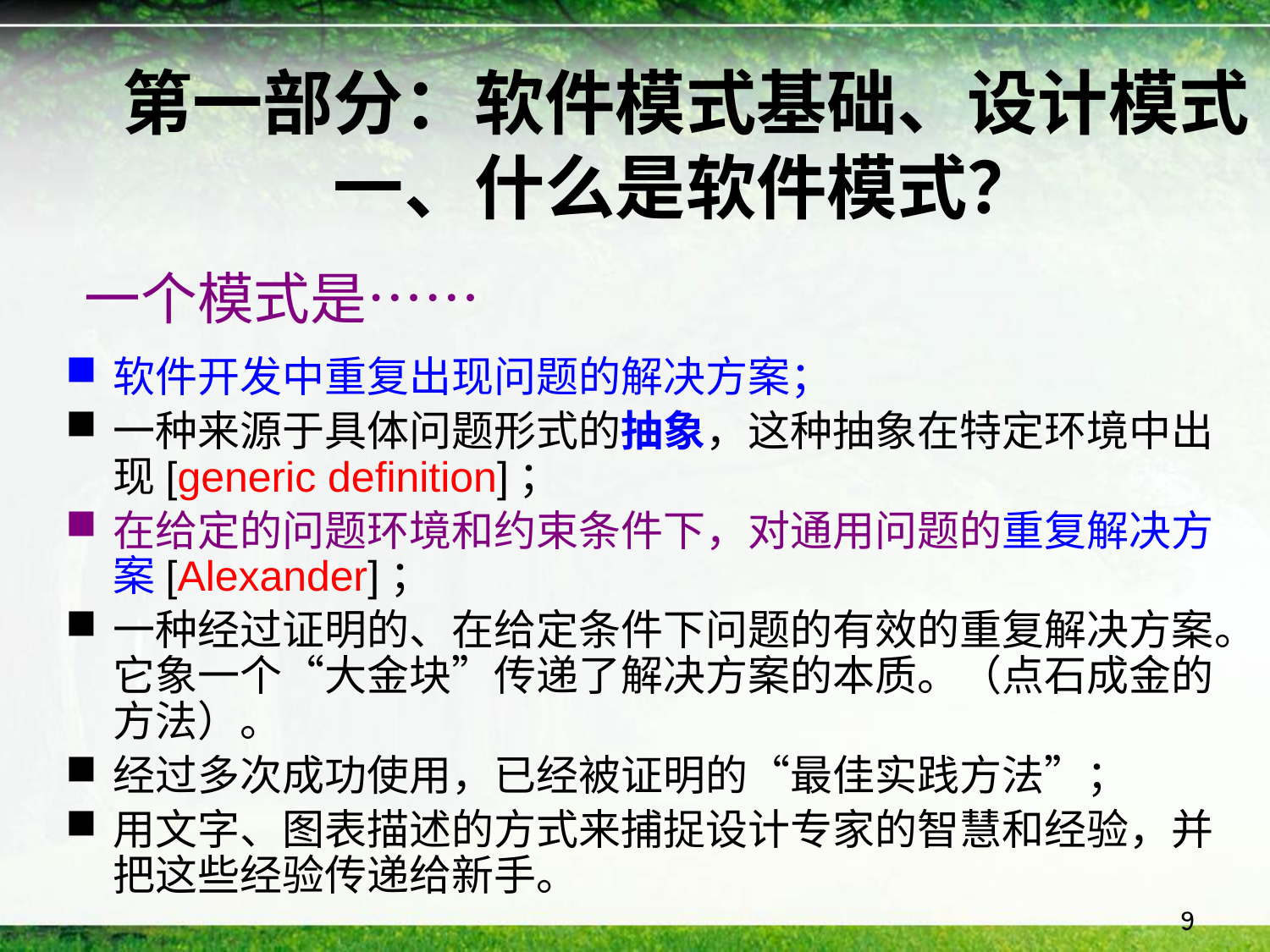

# 第一部分：软件模式基础、设计模式 一、什么是软件模式？
一个模式是……
软件开发中重复出现问题的解决方案；
一种来源于具体问题形式的抽象，这种抽象在特定环境中出现[generic definition]；
在给定的问题环境和约束条件下，对通用问题的重复解决方案[Alexander]；
一种经过证明的、在给定条件下问题的有效的重复解决方案。它象一个“大金块”传递了解决方案的本质。（点石成金的方法）。
经过多次成功使用，已经被证明的“最佳实践方法”；
用文字、图表描述的方式来捕捉设计专家的智慧和经验，并把这些经验传递给新手。
9